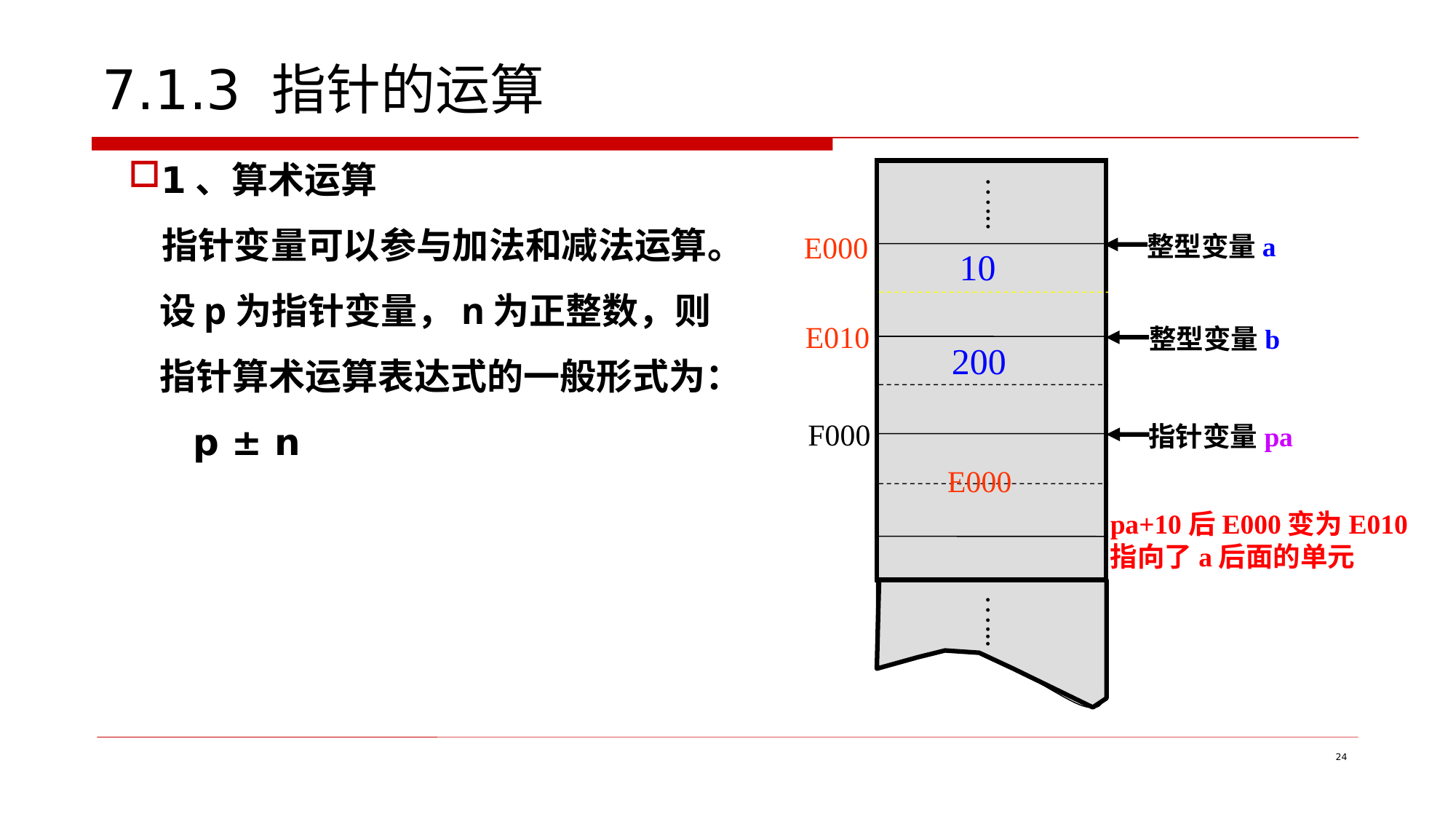

# 7.1.3 指针的运算
1、算术运算
   指针变量可以参与加法和减法运算。设p为指针变量，n为正整数，则指针算术运算表达式的一般形式为：   p ± n

…...
E000
整型变量a
10

F000
指针变量pa

E000

…...

E010
整型变量b
200

pa+10后E000变为E010
指向了a后面的单元
24